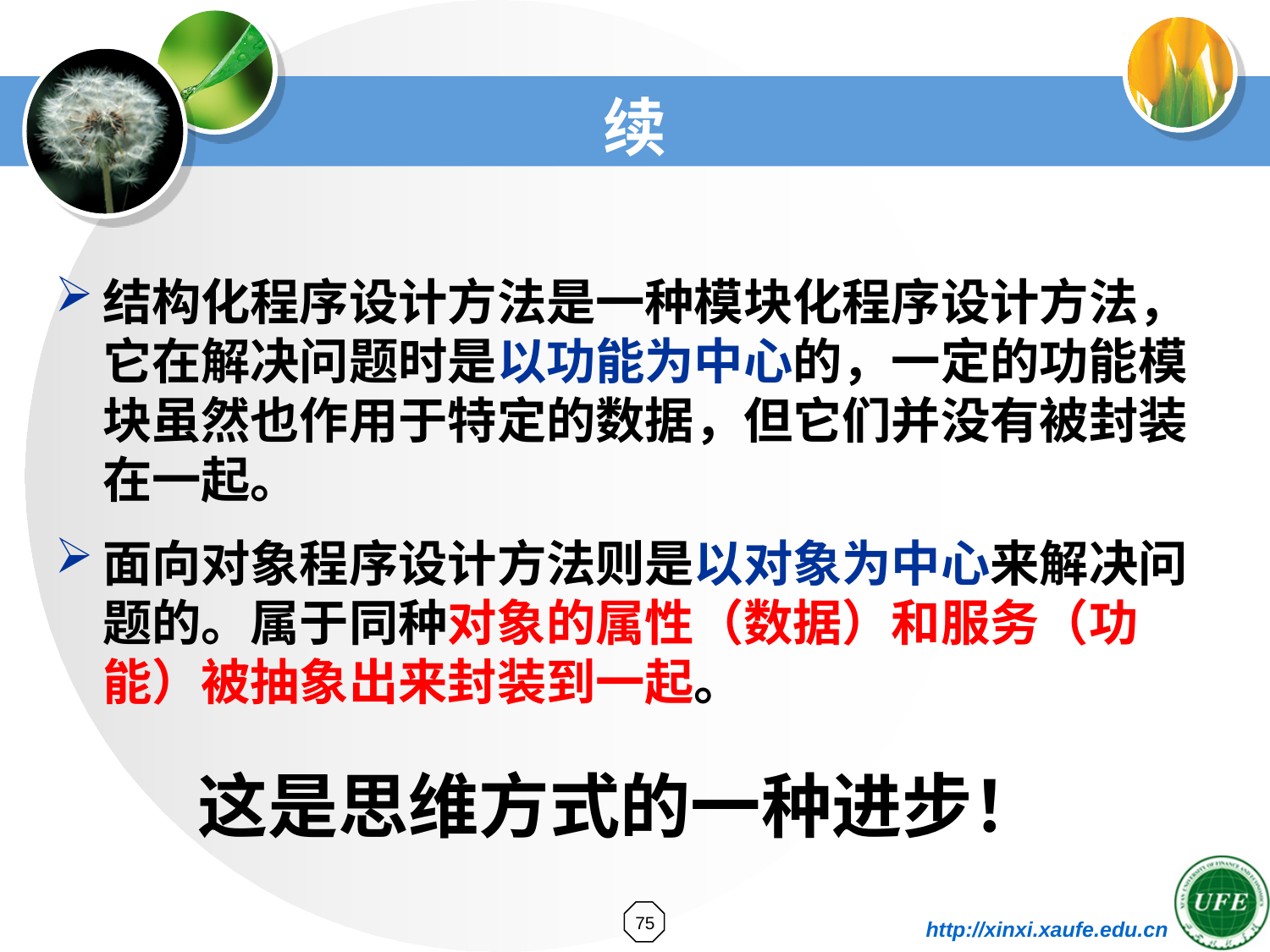

续
结构化程序设计方法是一种模块化程序设计方法，它在解决问题时是以功能为中心的，一定的功能模块虽然也作用于特定的数据，但它们并没有被封装在一起。
面向对象程序设计方法则是以对象为中心来解决问题的。属于同种对象的属性（数据）和服务（功能）被抽象出来封装到一起。
这是思维方式的一种进步！
75
http://xinxi.xaufe.edu.cn